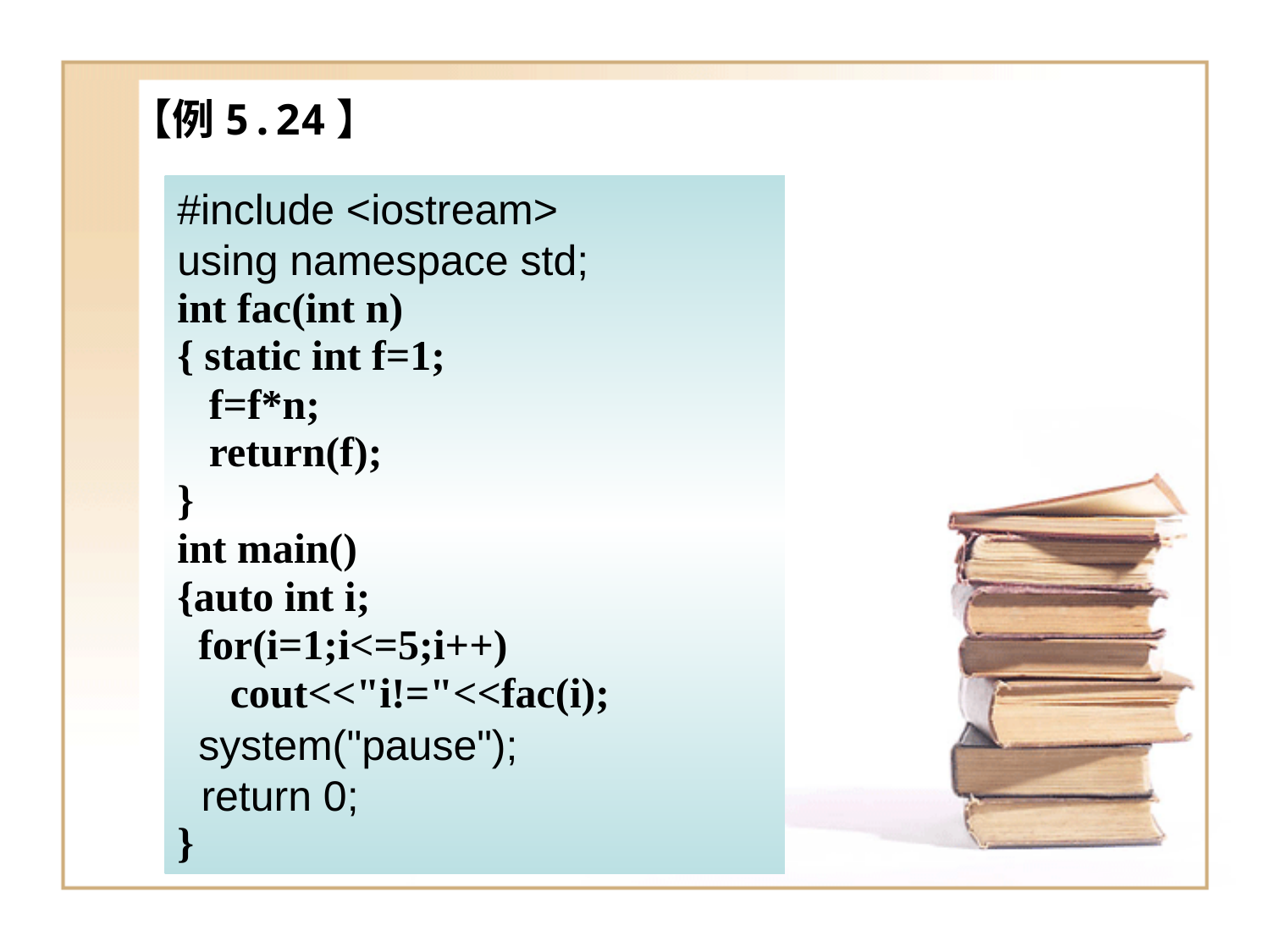

【例5.24】
#include <iostream>
using namespace std;
int fac(int n)
{ static int f=1;
   f=f*n;
   return(f);
}
int main()
{auto int i;
  for(i=1;i<=5;i++)
     cout<<"i!="<<fac(i);
  system("pause");
  return 0;
}